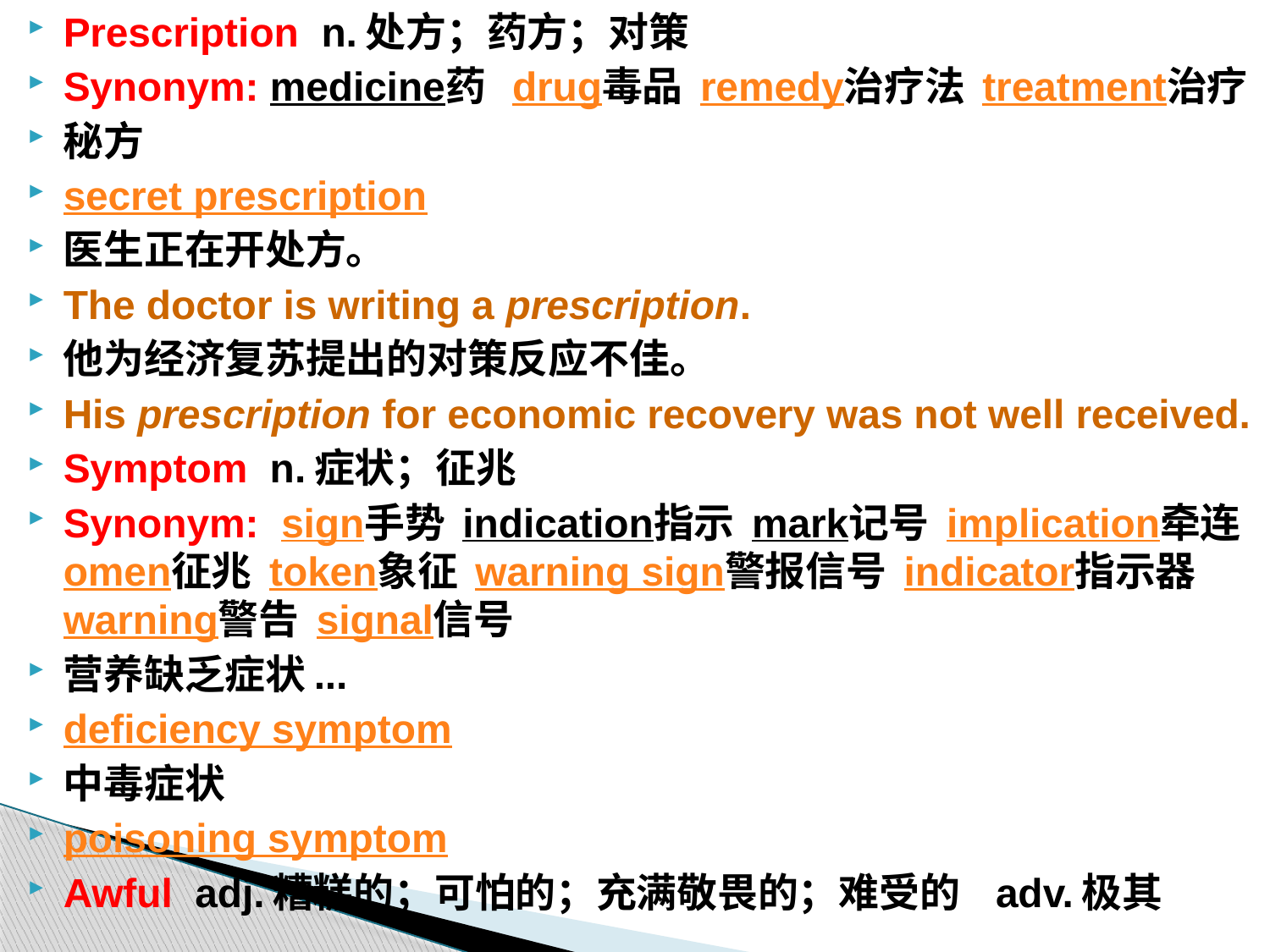

Prescription  n.处方；药方；对策
Synonym: medicine药  drug毒品 remedy治疗法 treatment治疗
秘方
secret prescription
医生正在开处方。
The doctor is writing a prescription.
他为经济复苏提出的对策反应不佳。
His prescription for economic recovery was not well received.
Symptom  n.症状；征兆
Synonym:  sign手势 indication指示 mark记号 implication牵连 omen征兆 token象征 warning sign警报信号 indicator指示器 warning警告 signal信号
营养缺乏症状...
deficiency symptom
中毒症状
poisoning symptom
Awful  adj.糟糕的；可怕的；充满敬畏的；难受的   adv.极其